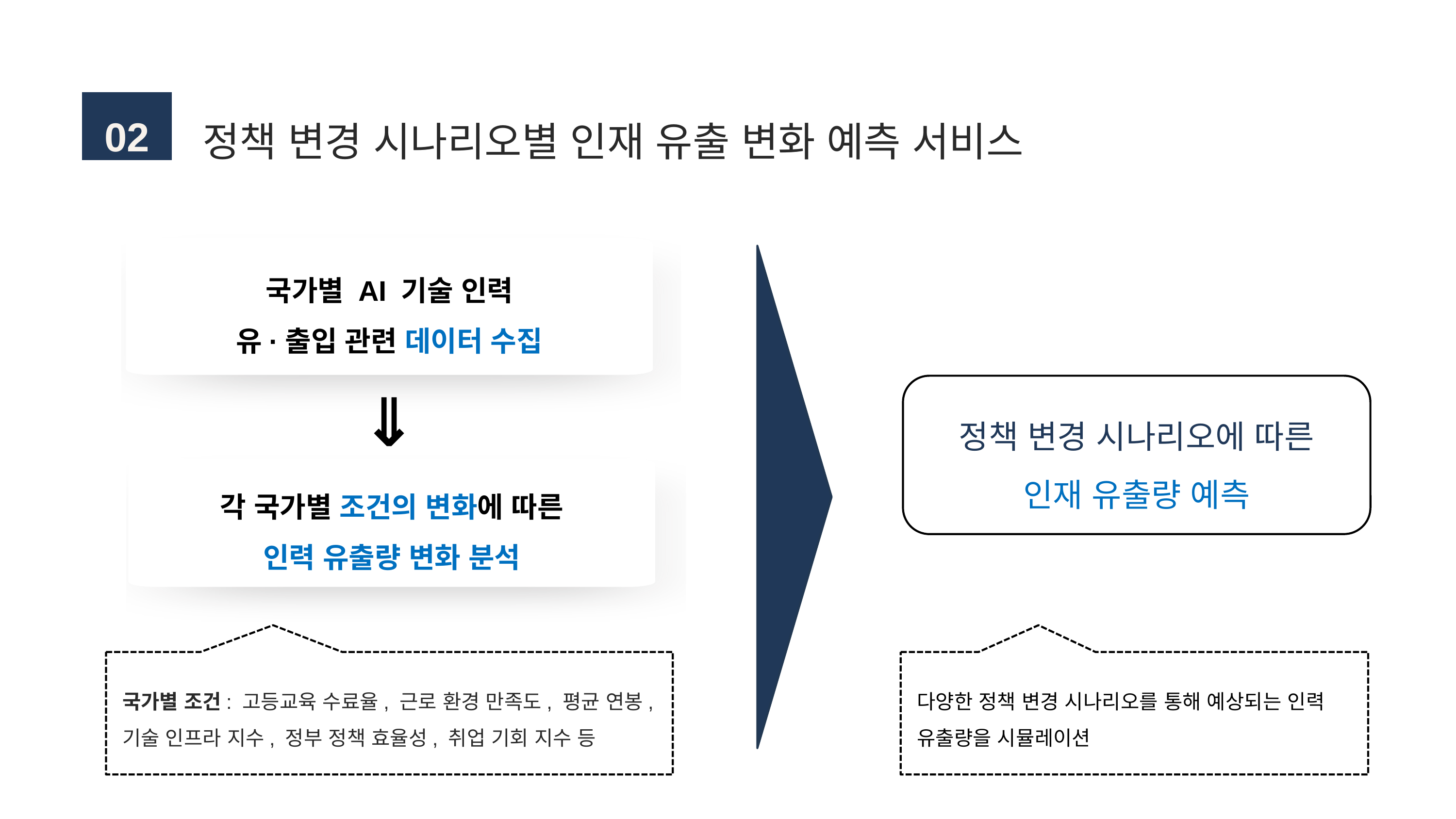

정책 변경 시나리오별 인재 유출 변화 예측 서비스

02

국가별 AI 기술 인력
유·출입 관련 데이터 수집

정책 변경 시나리오에 따른
인재 유출량 예측
⇓

각 국가별 조건의 변화에 따른
인력 유출량 변화 분석

국가별 조건: 고등교육 수료율, 근로 환경 만족도, 평균 연봉, 기술 인프라 지수, 정부 정책 효율성, 취업 기회 지수 등
다양한 정책 변경 시나리오를 통해 예상되는 인력 유출량을 시뮬레이션